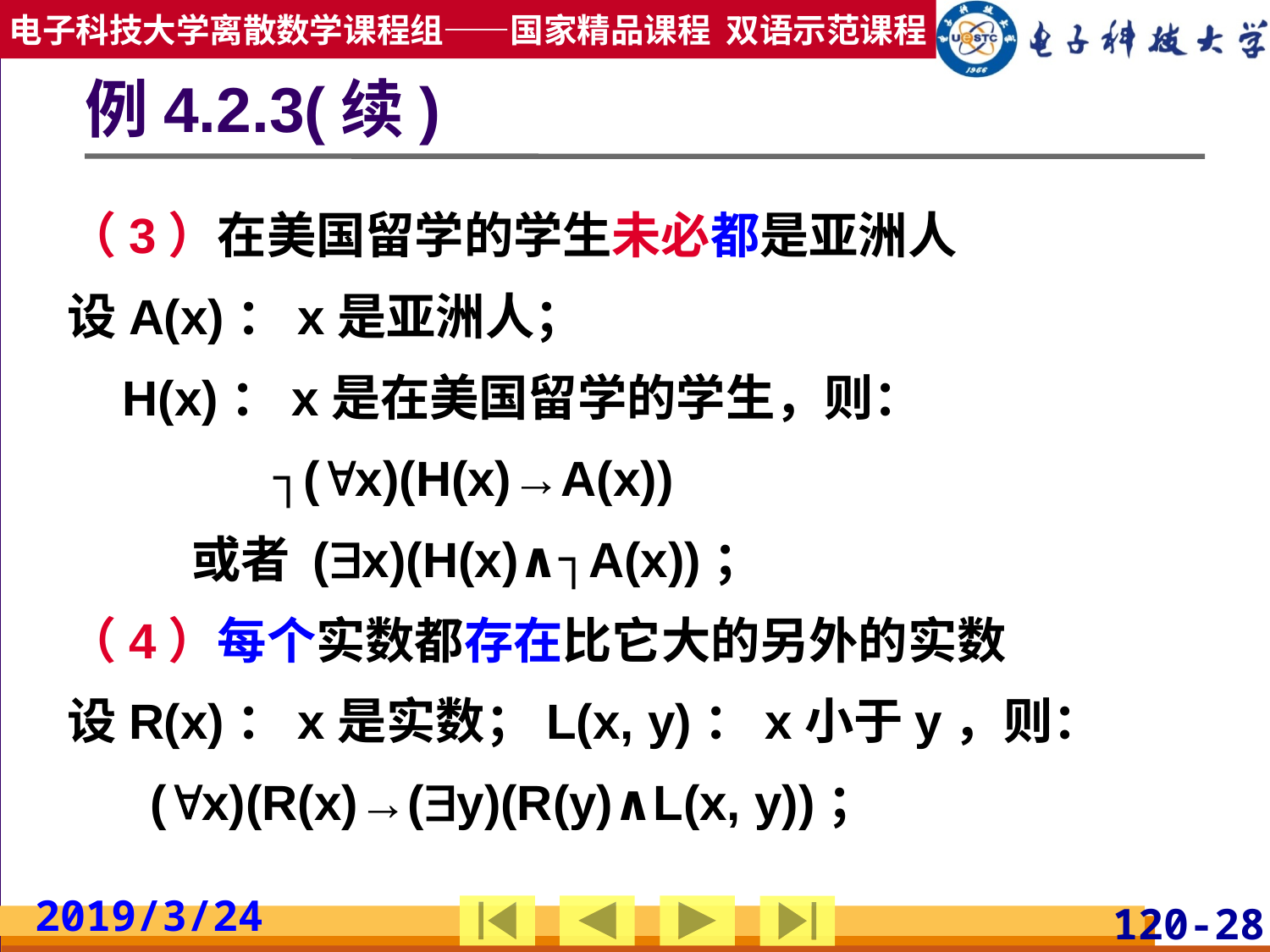

# 例4.2.3(续)
（3）在美国留学的学生未必都是亚洲人
设A(x)：x是亚洲人；
    H(x)：x是在美国留学的学生，则：
               ┐(∀x)(H(x)→A(x))
          或者 (∃x)(H(x)∧┐A(x))；
（4）每个实数都存在比它大的另外的实数
设R(x)：x是实数；L(x, y)：x小于y，则：
      (∀x)(R(x)→(∃y)(R(y)∧L(x, y))；
2019/3/24